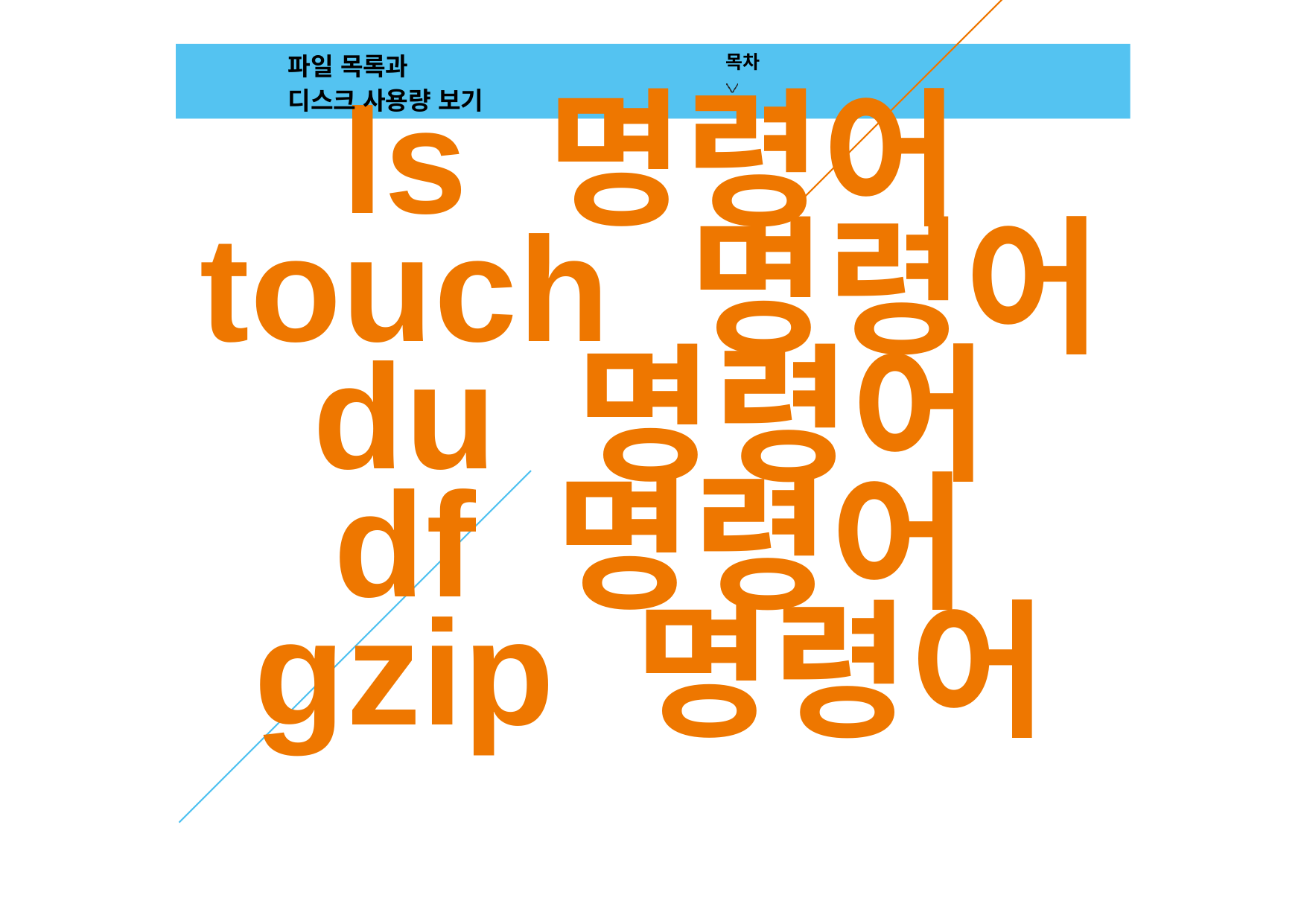

파일 목록과
디스크 사용량 보기
목차

ls 명령어

touch 명령어

du 명령어

df 명령어

gzip 명령어